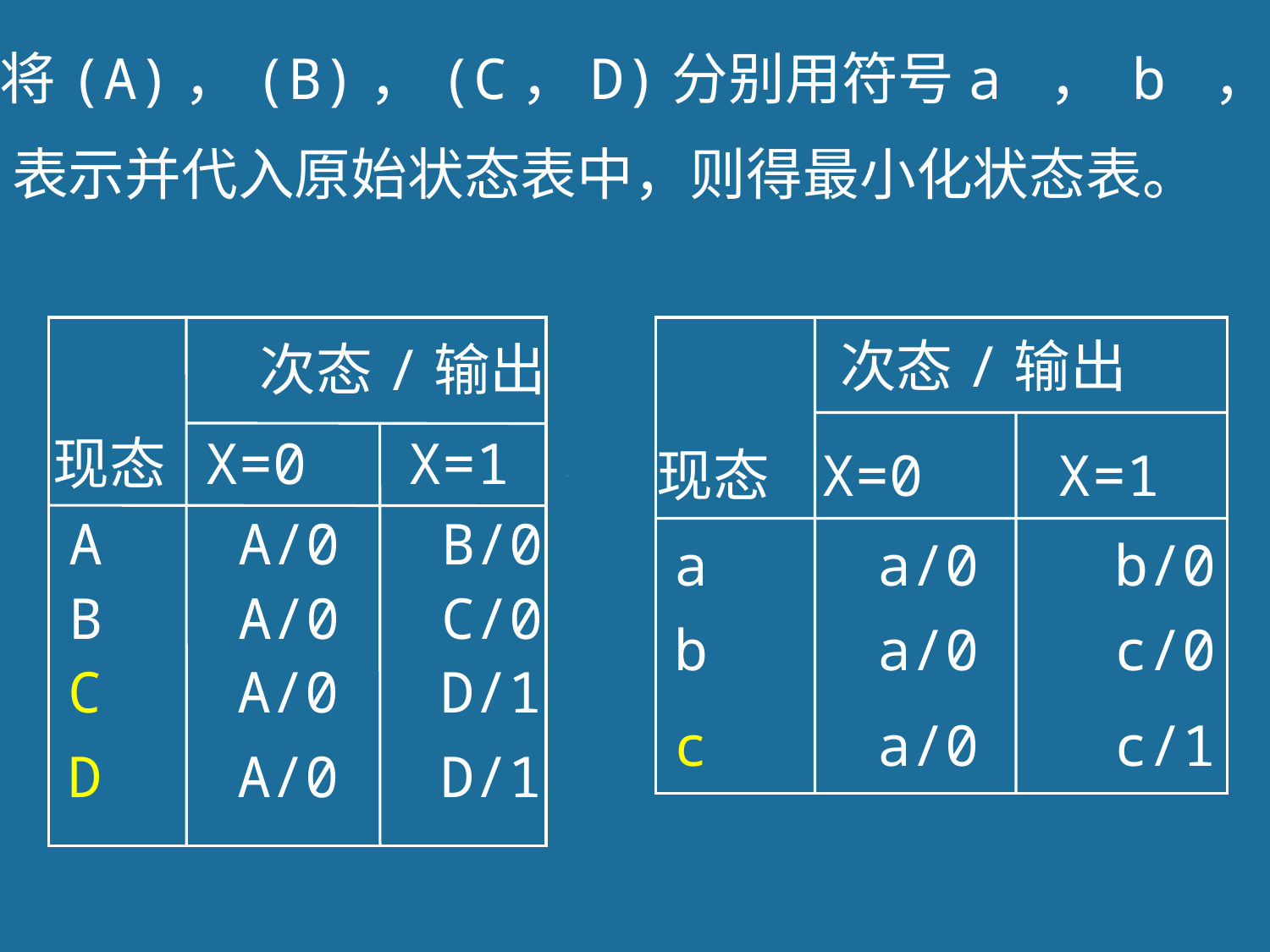

若将(A)，(B)，(C，D)分别用符号a ， b ，c
表示并代入原始状态表中，则得最小化状态表。

次态/输出
次态/输出

现态  X=0   X=1

   现态   X=0    X=1

A    A/0   B/0

   a     a/0    b/0
B    A/0   C/0
   b     a/0    c/0
C    A/0   D/1
   c     a/0    c/1
D    A/0   D/1
65